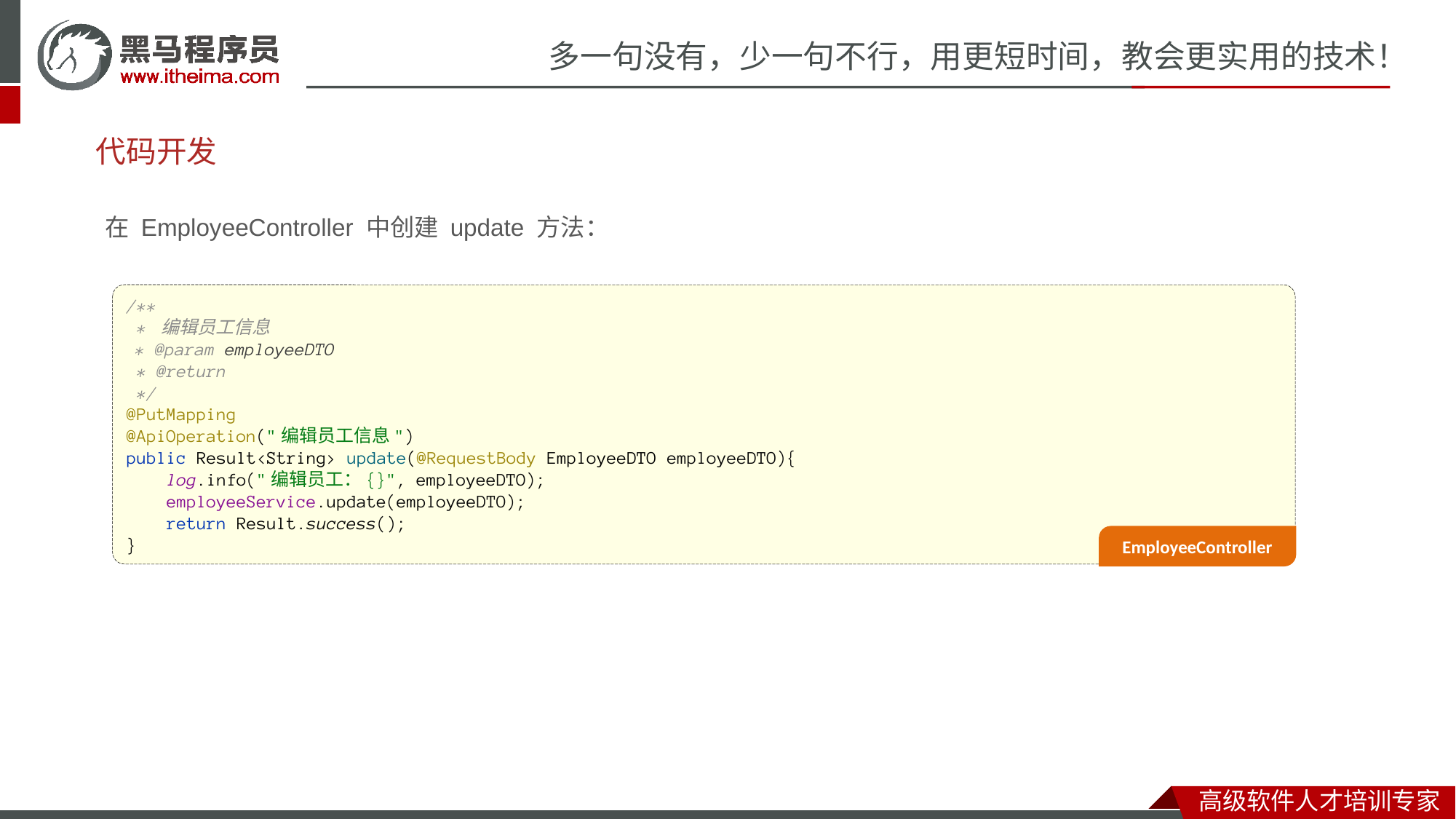

# 代码开发
在 EmployeeController 中创建 update 方法：
/**
 * 编辑员工信息
 * @param employeeDTO
 * @return
 */
@PutMapping
@ApiOperation("编辑员工信息")
public Result<String> update(@RequestBody EmployeeDTO employeeDTO){
    log.info("编辑员工：{}", employeeDTO);
    employeeService.update(employeeDTO);
    return Result.success();
}
EmployeeController